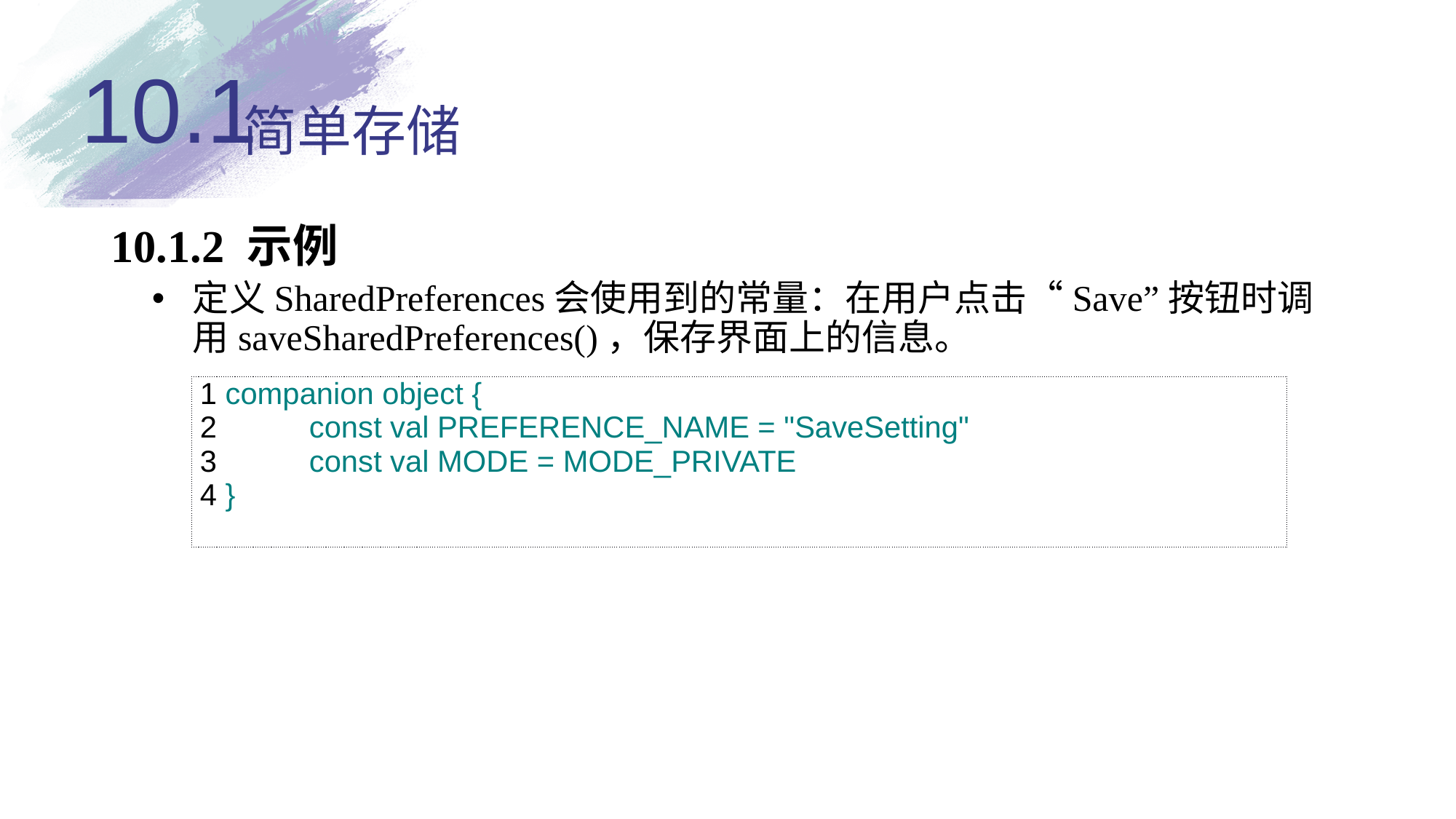

10.1
# 简单存储
10.1.2 示例
定义SharedPreferences会使用到的常量：在用户点击“Save”按钮时调用saveSharedPreferences()，保存界面上的信息。

| 1 companion object { 2  const val PREFERENCE\_NAME = "SaveSetting" 3  const val MODE = MODE\_PRIVATE 4 } |
| --- |